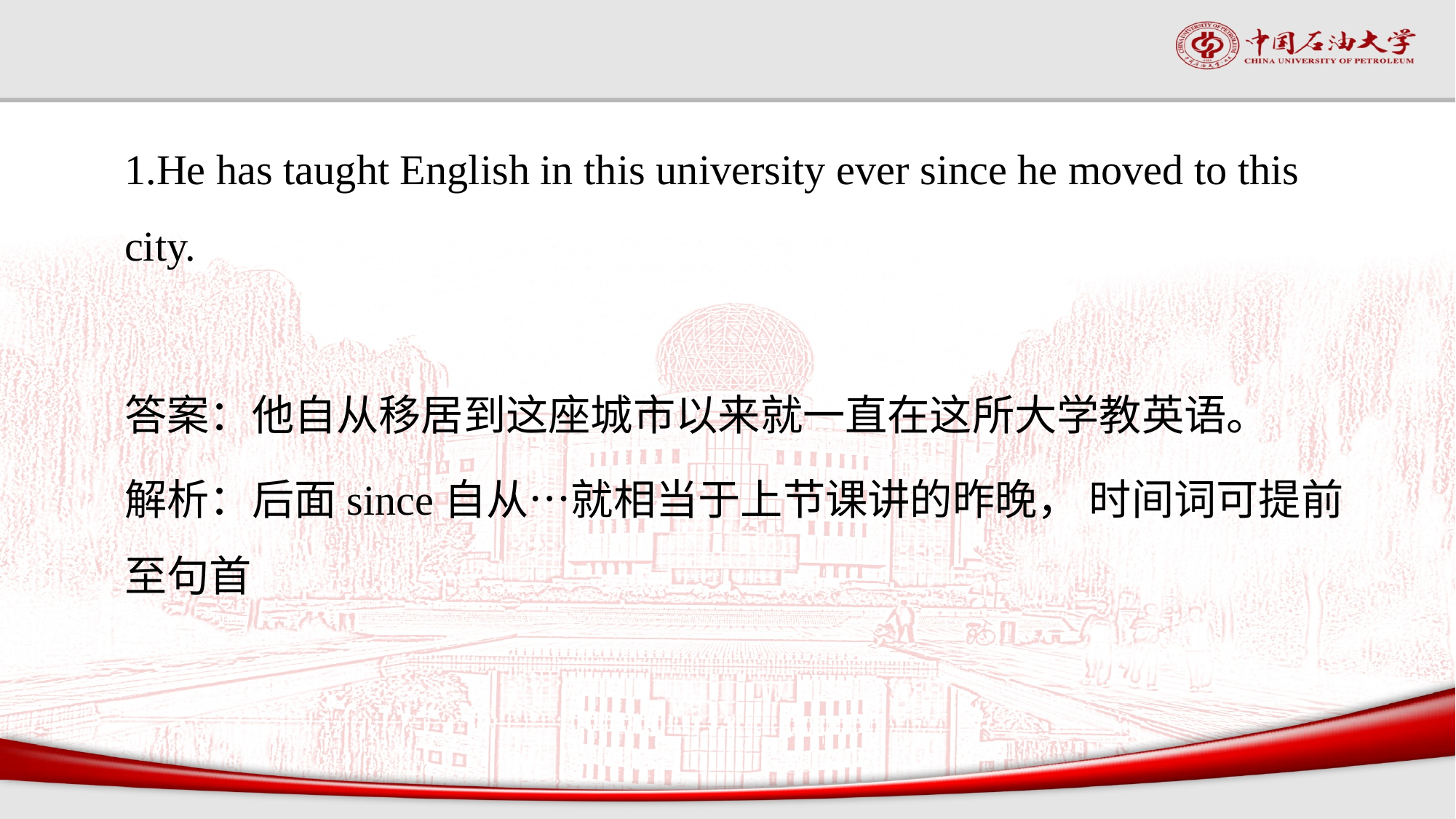

#
1.He has taught English in this university ever since he moved to this city.

答案：他自从移居到这座城市以来就一直在这所大学教英语。
解析：后面since自从…就相当于上节课讲的昨晚， 时间词可提前至句首